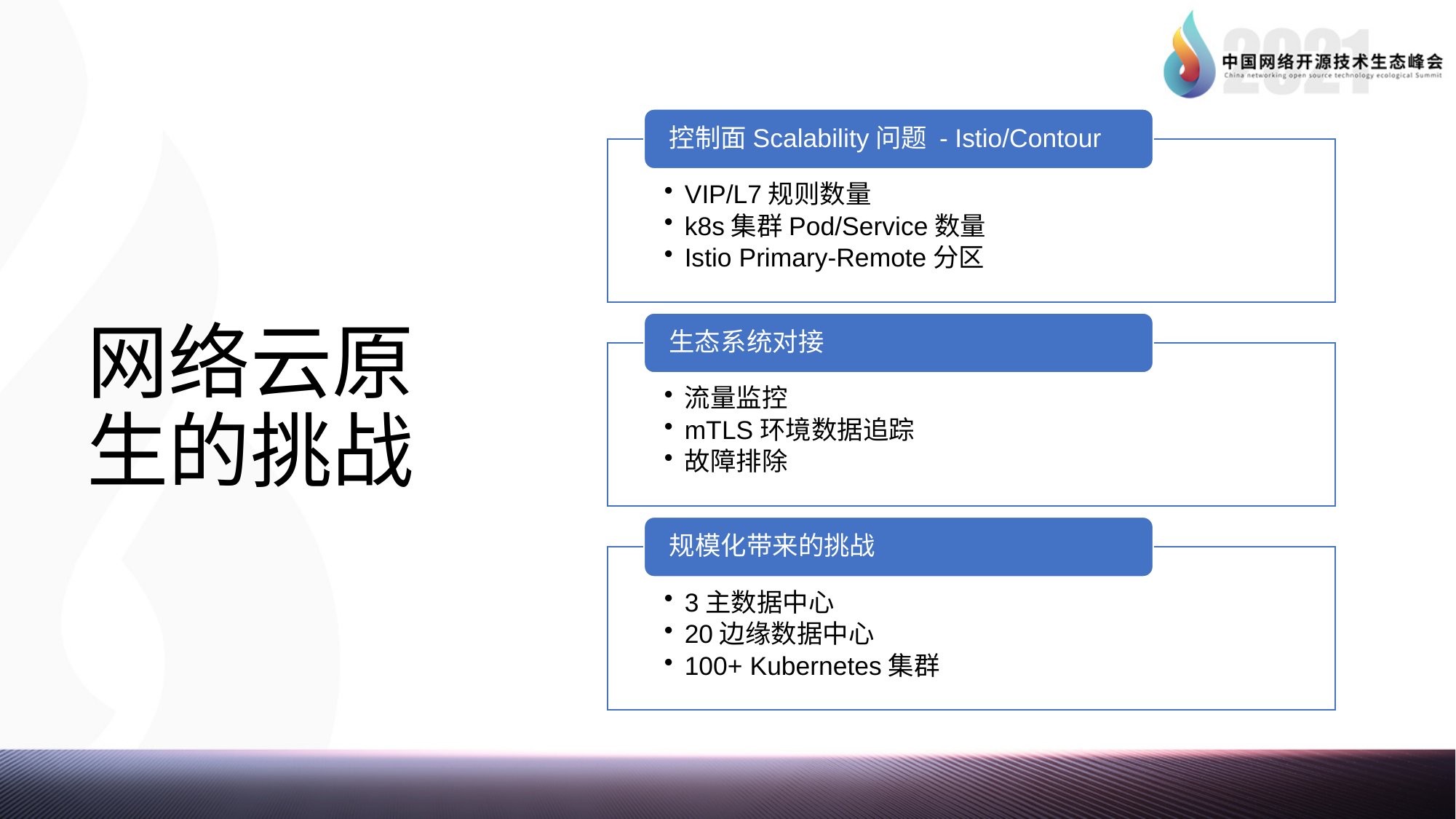

网络云原生的挑战
VIP/L7规则数量
k8s集群Pod/Service数量
Istio Primary-Remote分区
控制面Scalability问题 - Istio/Contour
流量监控
mTLS环境数据追踪
故障排除
生态系统对接
3主数据中心
20边缘数据中心
100+ Kubernetes集群
规模化带来的挑战